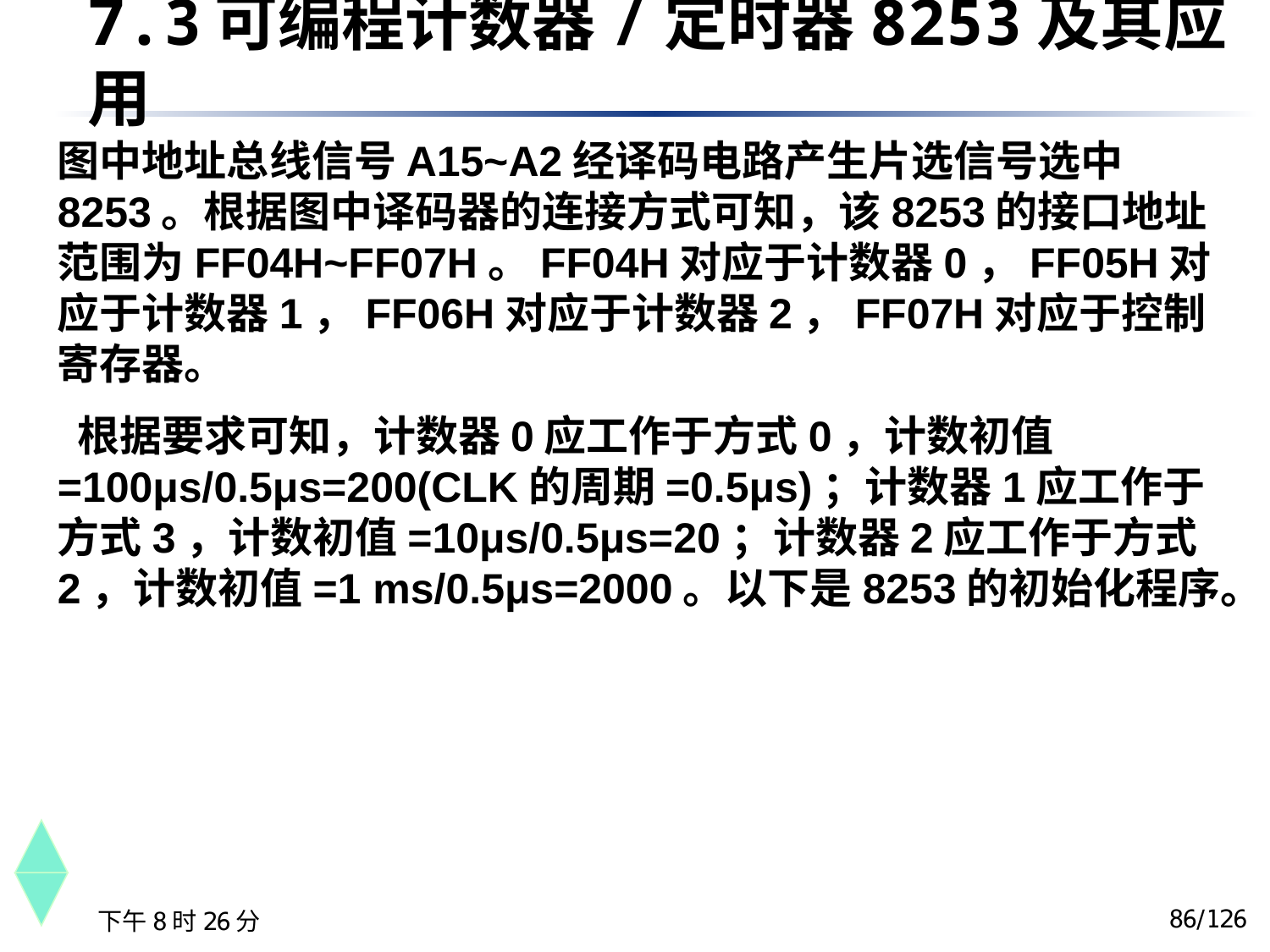

7.3	可编程计数器/定时器8253及其应用
图中地址总线信号A15~A2经译码电路产生片选信号选中8253。根据图中译码器的连接方式可知，该8253的接口地址范围为FF04H~FF07H。FF04H对应于计数器0，FF05H对应于计数器1，FF06H对应于计数器2，FF07H对应于控制寄存器。
 根据要求可知，计数器0应工作于方式0，计数初值=100μs/0.5μs=200(CLK的周期=0.5μs)；计数器1应工作于方式3，计数初值=10μs/0.5μs=20；计数器2应工作于方式2，计数初值=1 ms/0.5μs=2000。以下是8253的初始化程序。
86/126
下午8时26分